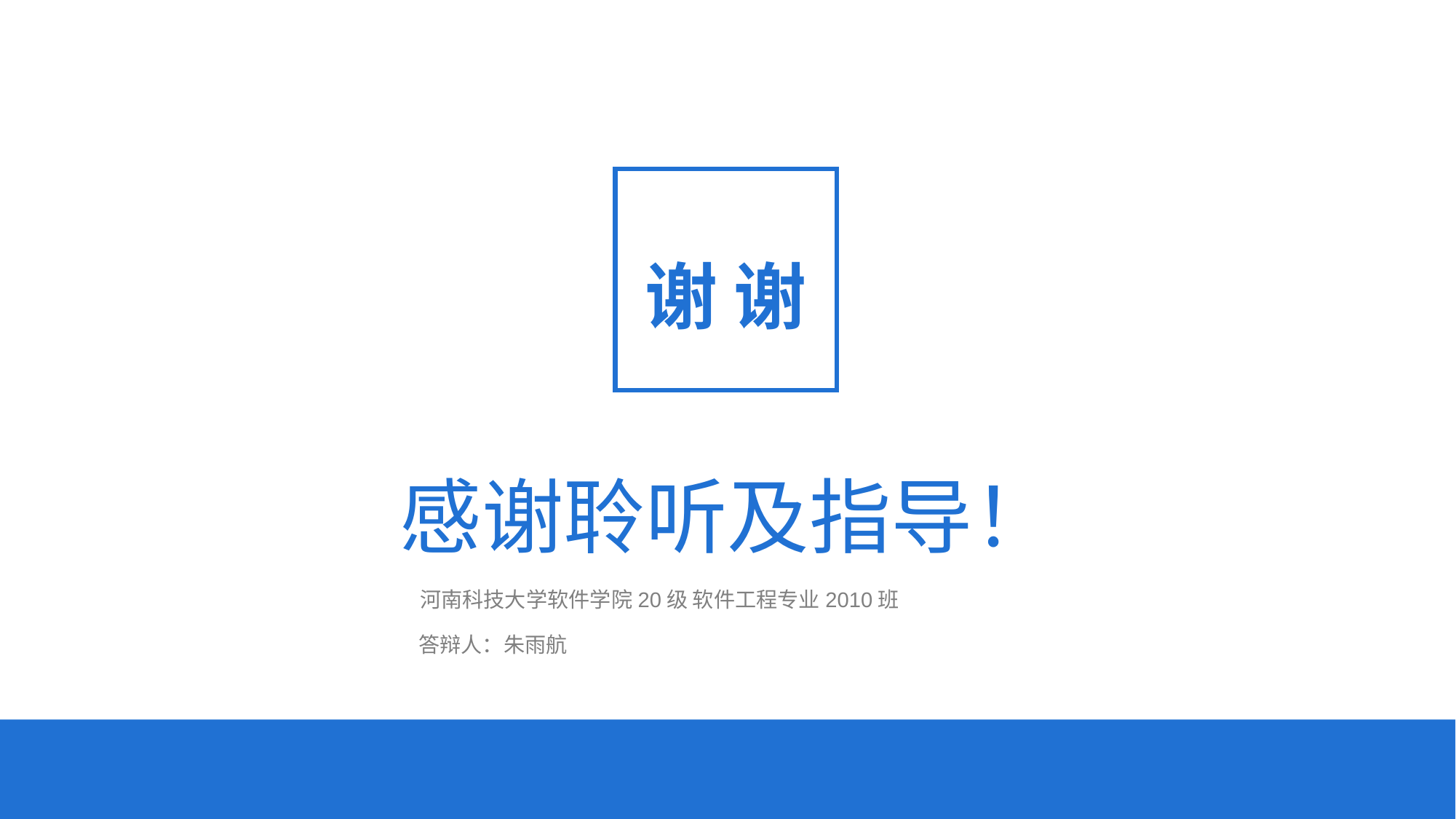

谢 谢
# 感谢聆听及指导！
河南科技大学软件学院20级 软件工程专业2010班
答辩人：朱雨航